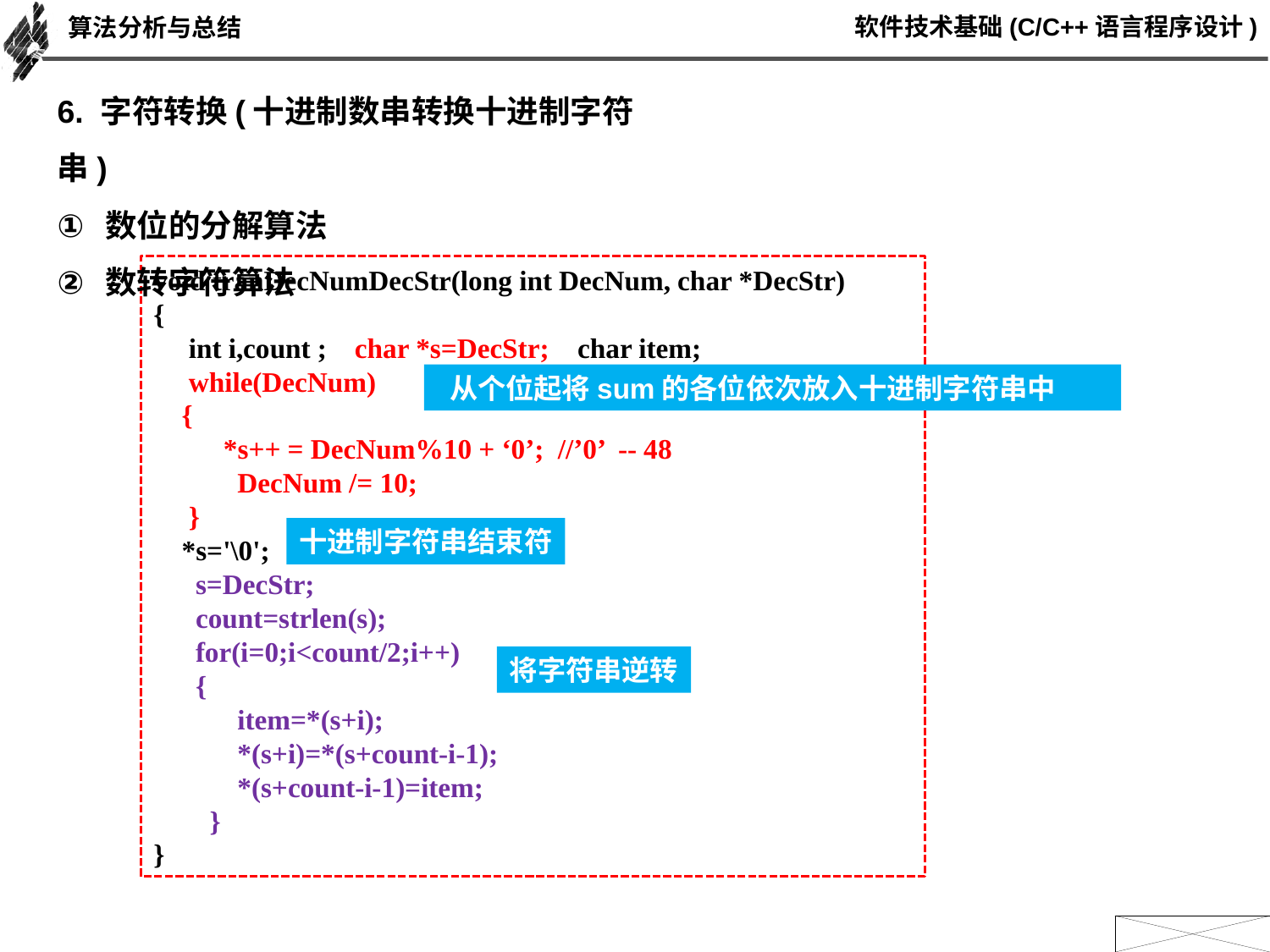

算法分析与总结
6. 字符转换(十进制数串转换十进制字符串)
数位的分解算法
数转字符算法
void tranDecNumDecStr(long int DecNum, char *DecStr)
{
     int i,count ;    char *s=DecStr;    char item;
     while(DecNum)
    {
          *s++ = DecNum%10 + ‘0’;  //’0’  -- 48
            DecNum /= 10;
     }
    *s='\0';
      s=DecStr;
      count=strlen(s);
      for(i=0;i<count/2;i++)
      {
            item=*(s+i);
            *(s+i)=*(s+count-i-1);
            *(s+count-i-1)=item;
        }
}
 从个位起将sum的各位依次放入十进制字符串中
十进制字符串结束符
将字符串逆转